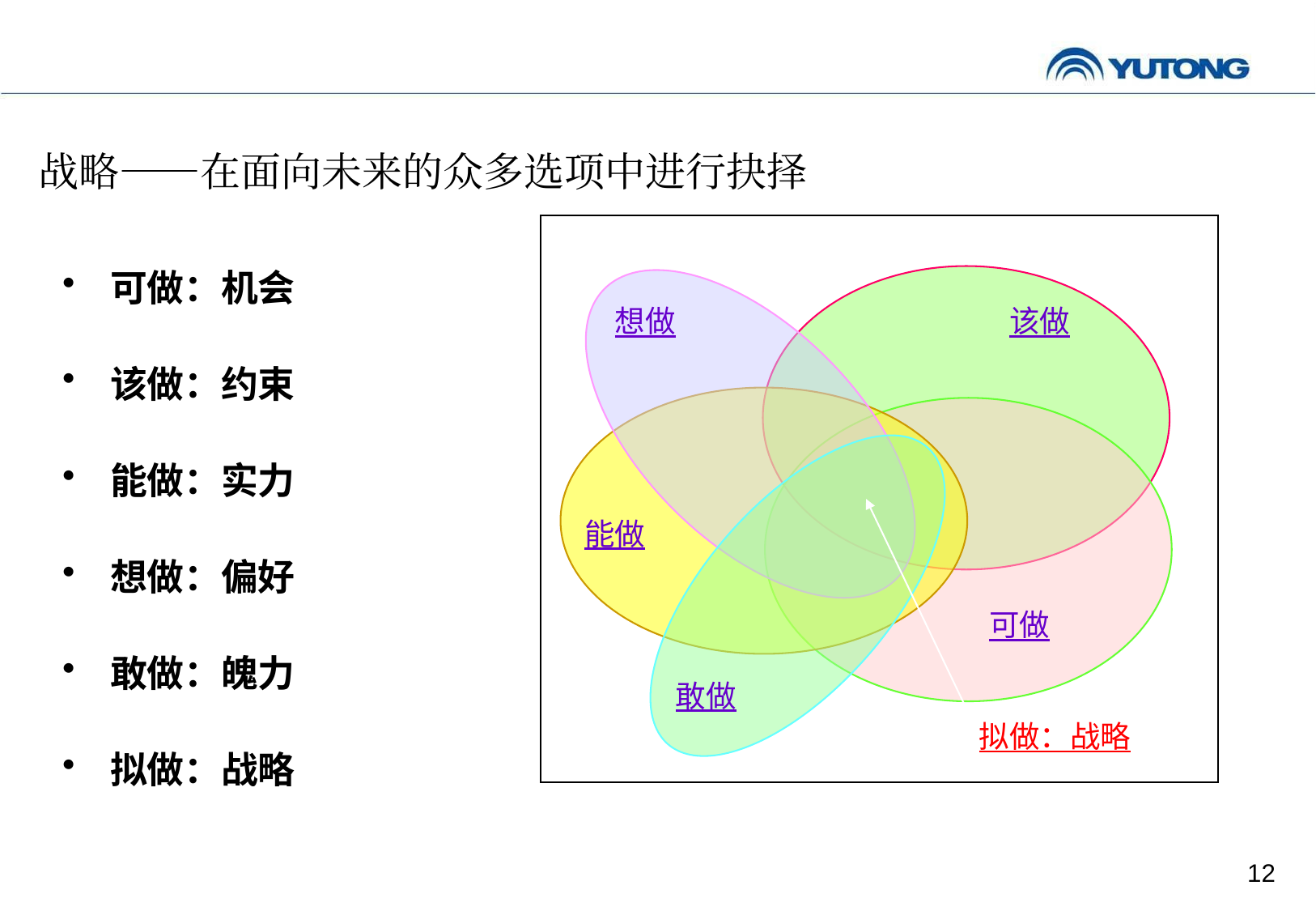

战略——在面向未来的众多选项中进行抉择
可做：机会
该做：约束
能做：实力
想做：偏好
敢做：魄力
拟做：战略

该做

想做

能做

可做

敢做

拟做：战略
12